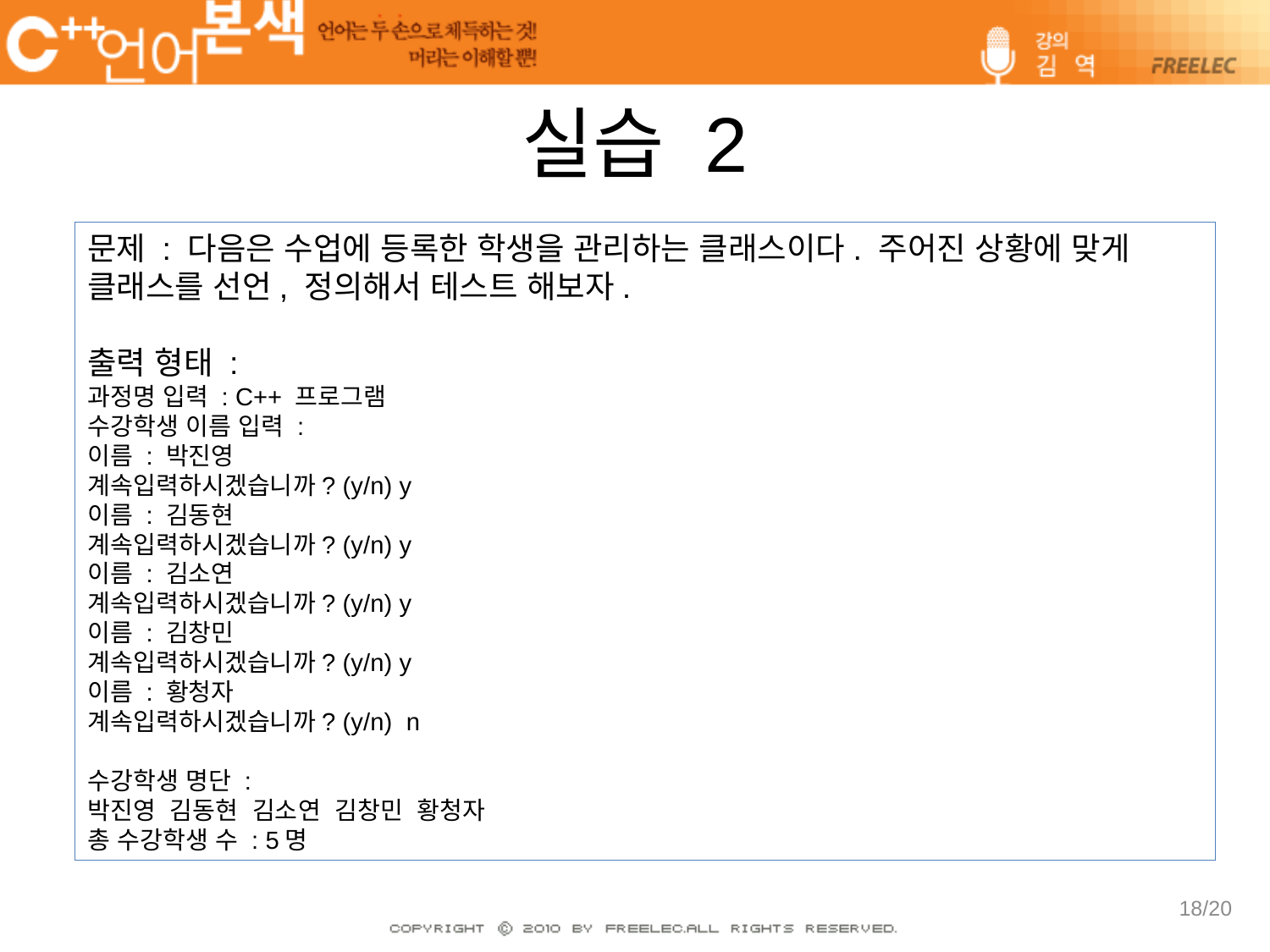

# 실습 2
문제 : 다음은 수업에 등록한 학생을 관리하는 클래스이다. 주어진 상황에 맞게 클래스를 선언, 정의해서 테스트 해보자.

출력 형태 :
과정명 입력 : C++ 프로그램
수강학생 이름 입력 :
이름 : 박진영
계속입력하시겠습니까? (y/n) y
이름 : 김동현
계속입력하시겠습니까? (y/n) y
이름 : 김소연
계속입력하시겠습니까? (y/n) y
이름 : 김창민
계속입력하시겠습니까? (y/n) y
이름 : 황청자
계속입력하시겠습니까? (y/n)  n

수강학생 명단 :
박진영  김동현  김소연  김창민  황청자
총 수강학생 수 : 5명
18/20